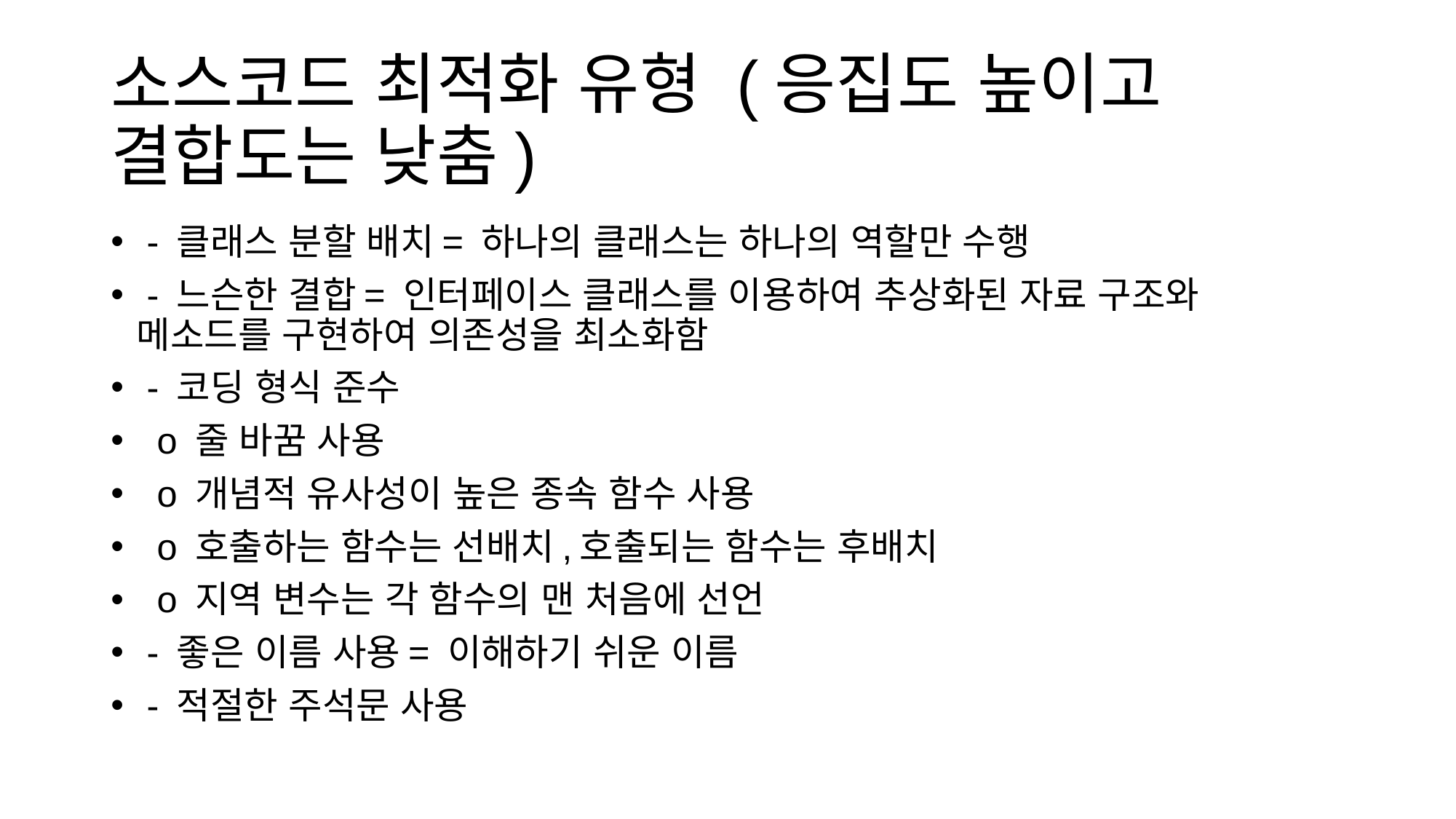

# 소스코드 최적화 유형 (응집도 높이고 결합도는 낮춤)
 - 클래스 분할 배치= 하나의 클래스는 하나의 역할만 수행
 - 느슨한 결합= 인터페이스 클래스를 이용하여 추상화된 자료 구조와 메소드를 구현하여 의존성을 최소화함
 - 코딩 형식 준수
  o 줄 바꿈 사용
  o 개념적 유사성이 높은 종속 함수 사용
  o 호출하는 함수는 선배치,호출되는 함수는 후배치
  o 지역 변수는 각 함수의 맨 처음에 선언
 - 좋은 이름 사용= 이해하기 쉬운 이름
 - 적절한 주석문 사용